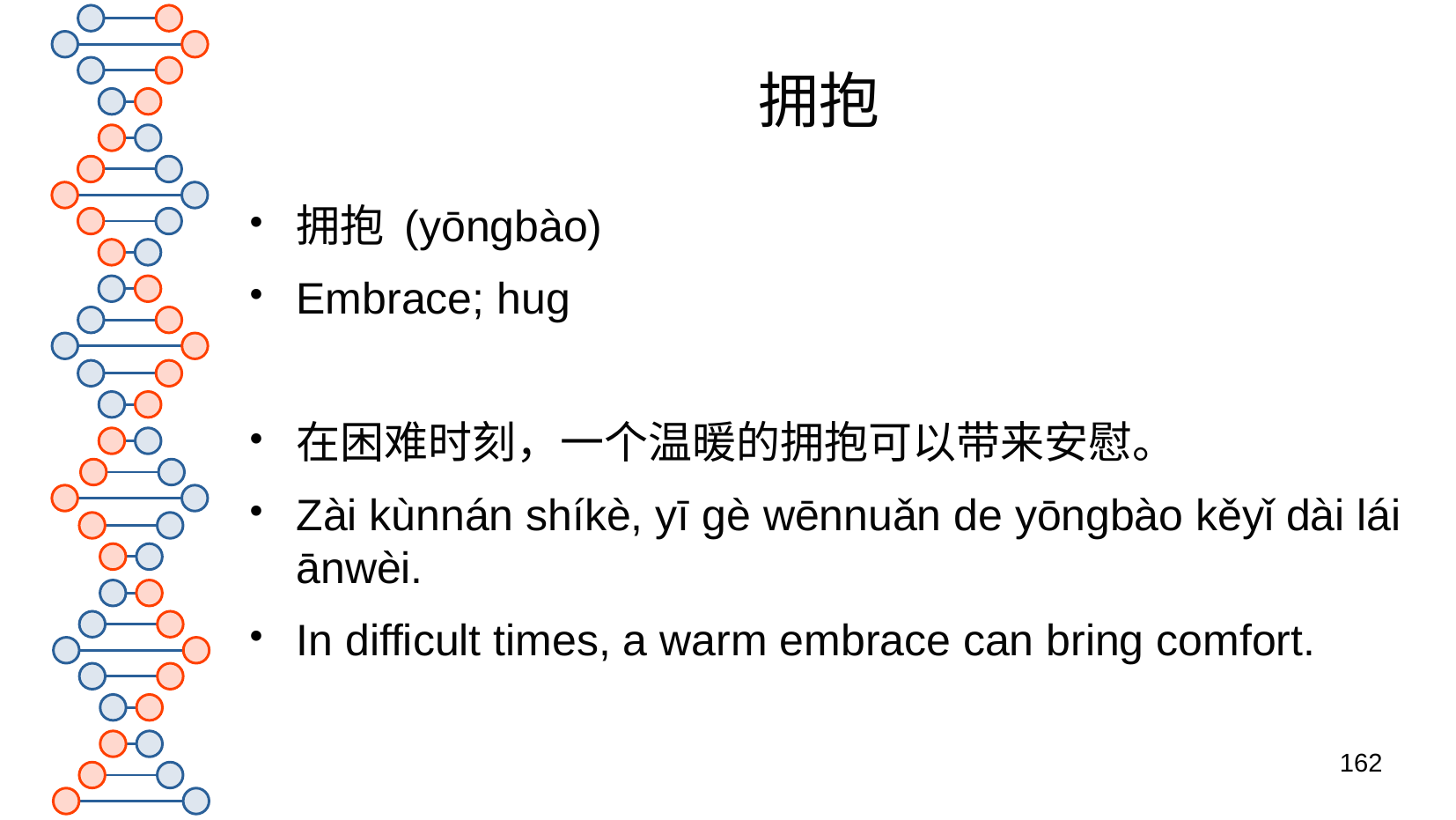

# 拥抱
拥抱 (yōngbào)
Embrace; hug

在困难时刻，一个温暖的拥抱可以带来安慰。
Zài kùnnán shíkè, yī gè wēnnuǎn de yōngbào kěyǐ dài lái ānwèi.
In difficult times, a warm embrace can bring comfort.

162